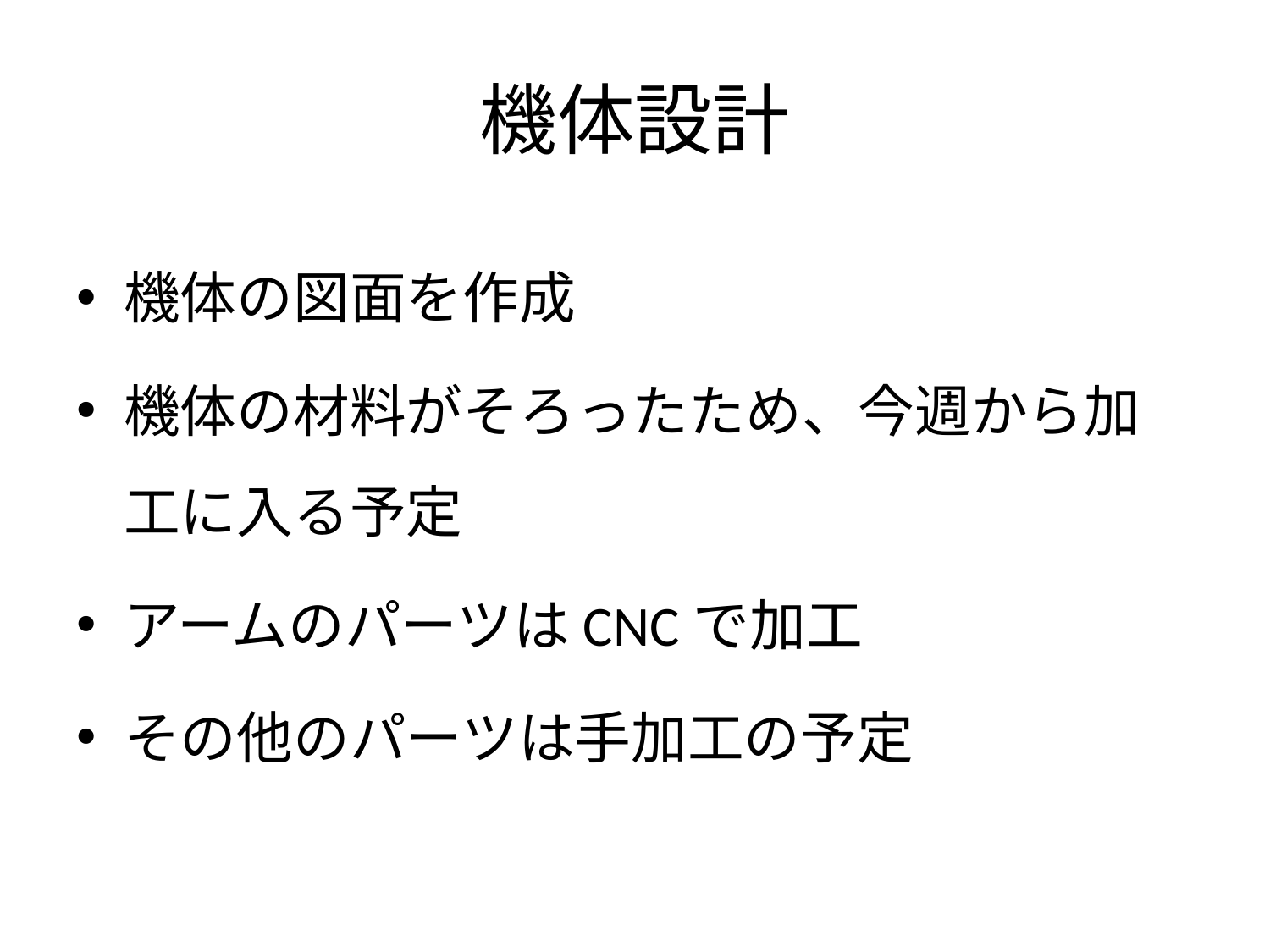

# 機体設計
機体の図面を作成
機体の材料がそろったため、今週から加工に入る予定
アームのパーツはCNCで加工
その他のパーツは手加工の予定